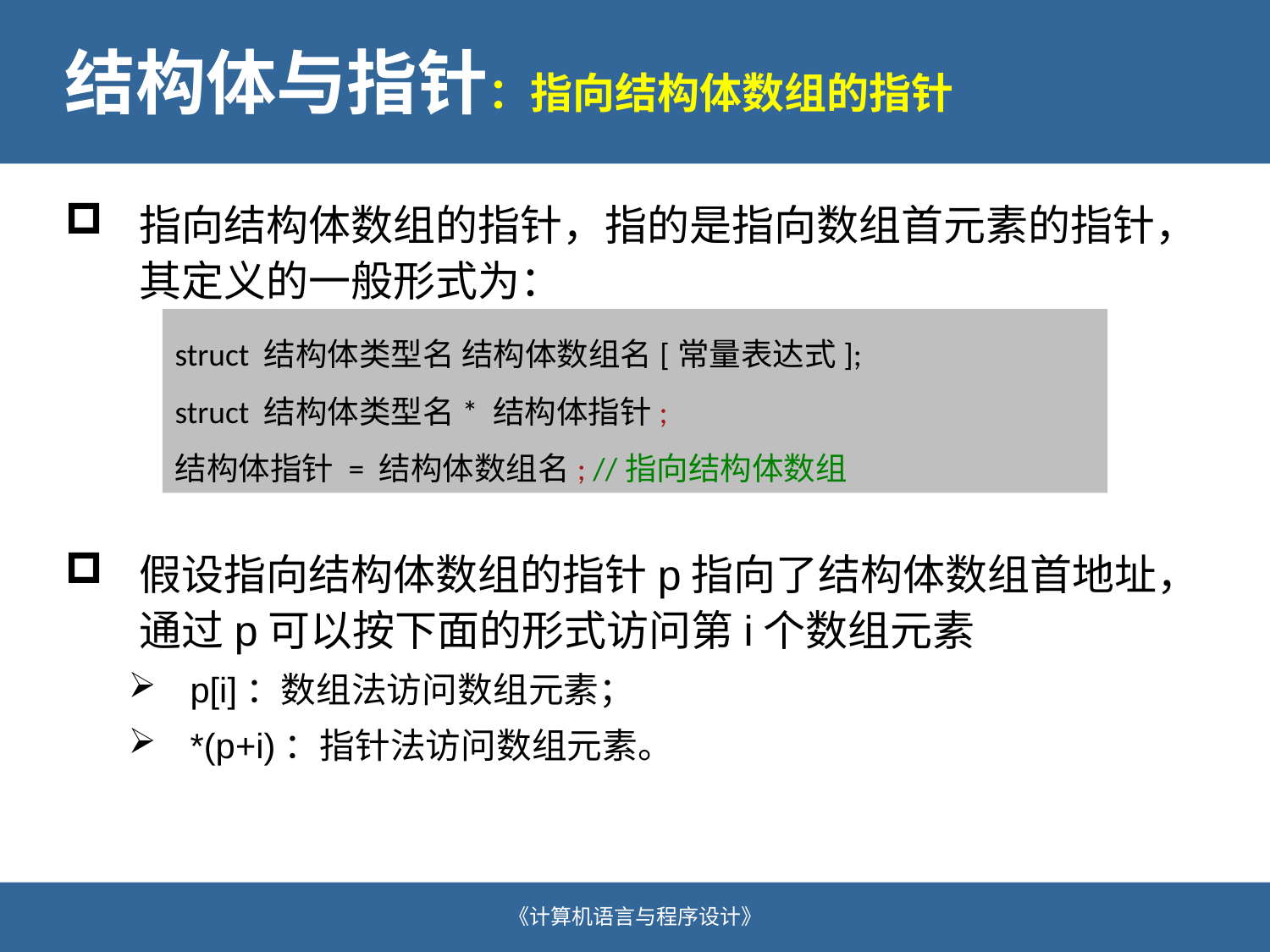

# 结构体与指针：指向结构体数组的指针
指向结构体数组的指针，指的是指向数组首元素的指针，其定义的一般形式为：

假设指向结构体数组的指针p指向了结构体数组首地址，通过p可以按下面的形式访问第i个数组元素
p[i]：数组法访问数组元素；
*(p+i)：指针法访问数组元素。

struct 结构体类型名 结构体数组名[常量表达式];
struct 结构体类型名* 结构体指针;
结构体指针 = 结构体数组名; //指向结构体数组

《计算机语言与程序设计》
26